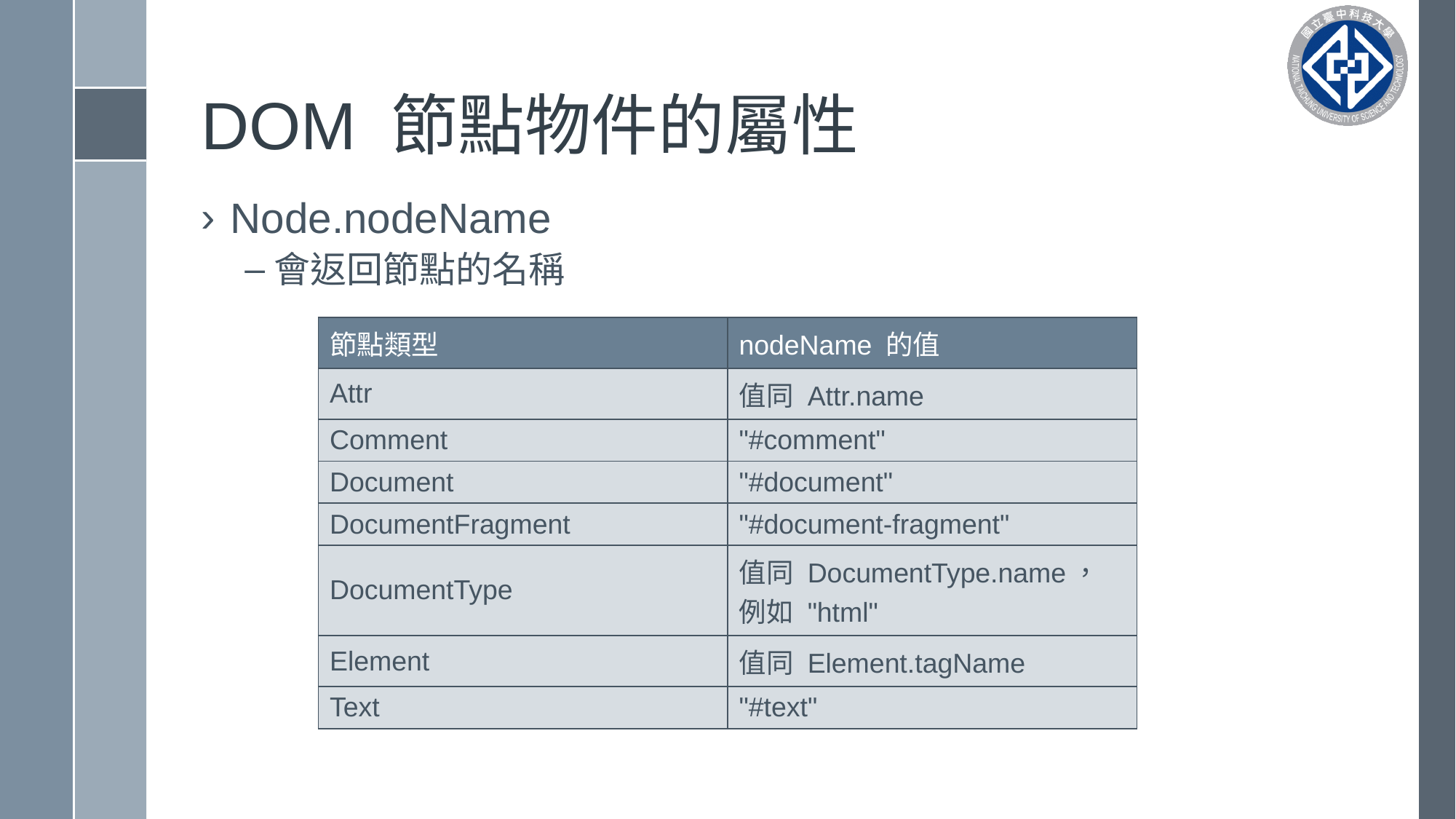

# DOM 節點物件的屬性
Node.nodeName
會返回節點的名稱

| 節點類型 | nodeName 的值 |
| --- | --- |
| Attr | 值同 Attr.name |
| Comment | "#comment" |
| Document | "#document" |
| DocumentFragment | "#document-fragment" |
| DocumentType | 值同 DocumentType.name，例如 "html" |
| Element | 值同 Element.tagName |
| Text | "#text" |